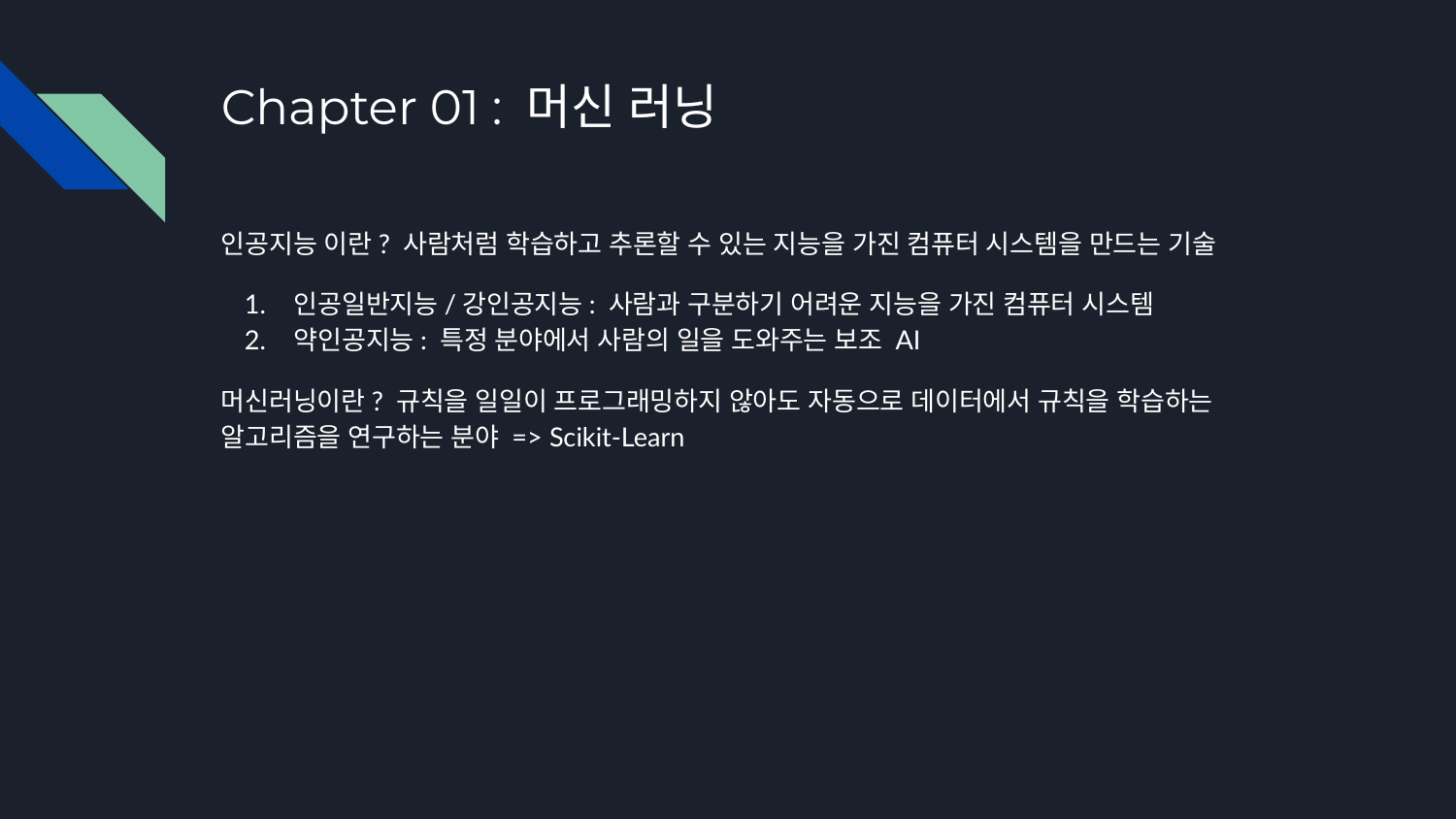

# Chapter 01 : 머신 러닝
인공지능 이란? 사람처럼 학습하고 추론할 수 있는 지능을 가진 컴퓨터 시스템을 만드는 기술
인공일반지능/강인공지능: 사람과 구분하기 어려운 지능을 가진 컴퓨터 시스템
약인공지능: 특정 분야에서 사람의 일을 도와주는 보조 AI
머신러닝이란? 규칙을 일일이 프로그래밍하지 않아도 자동으로 데이터에서 규칙을 학습하는 알고리즘을 연구하는 분야 => Scikit-Learn